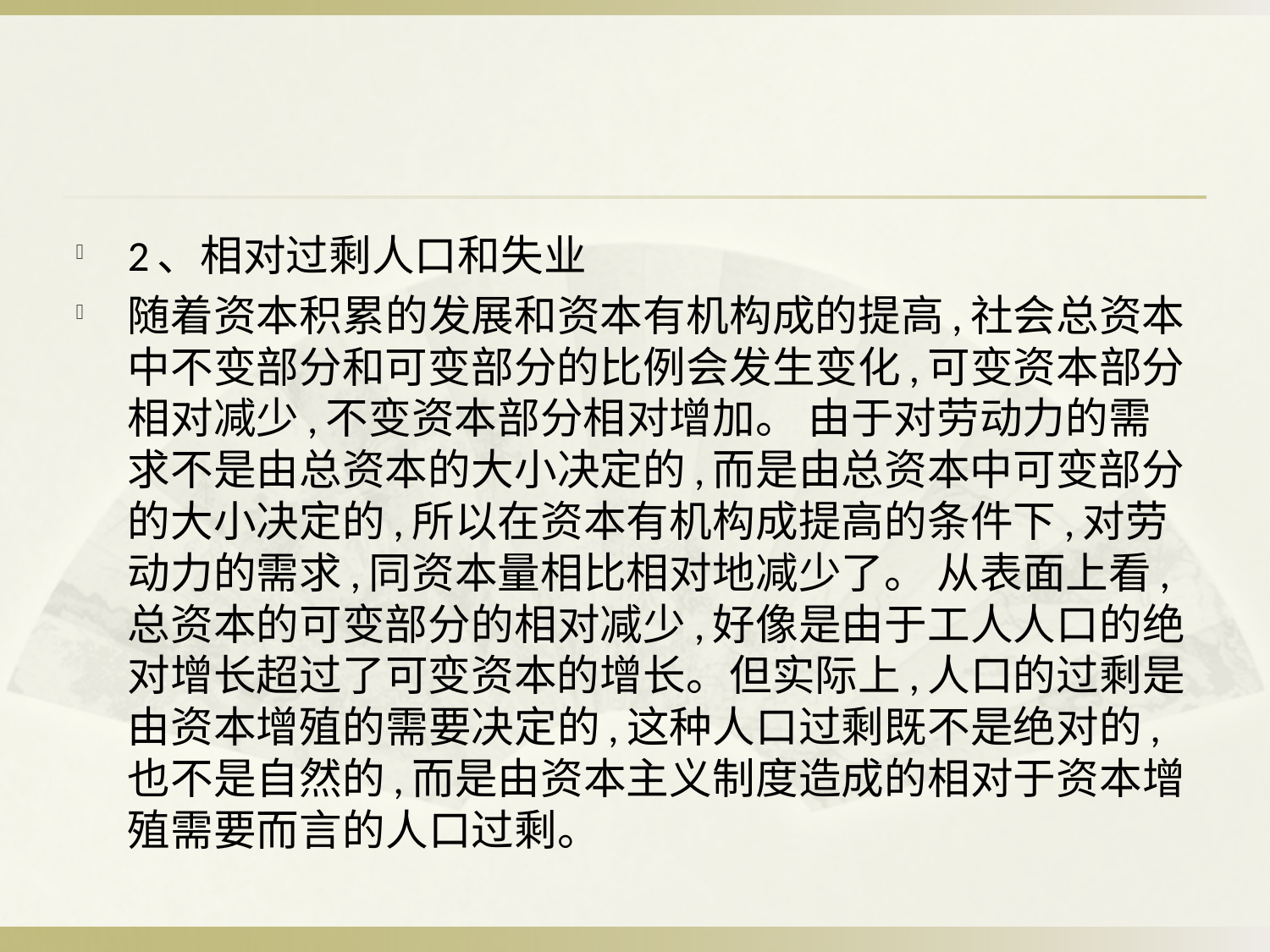

#
2、相对过剩人口和失业
随着资本积累的发展和资本有机构成的提高,社会总资本中不变部分和可变部分的比例会发生变化,可变资本部分相对减少,不变资本部分相对增加。 由于对劳动力的需求不是由总资本的大小决定的,而是由总资本中可变部分的大小决定的,所以在资本有机构成提高的条件下,对劳动力的需求,同资本量相比相对地减少了。 从表面上看,总资本的可变部分的相对减少,好像是由于工人人口的绝对增长超过了可变资本的增长。但实际上,人口的过剩是由资本增殖的需要决定的,这种人口过剩既不是绝对的,也不是自然的,而是由资本主义制度造成的相对于资本增殖需要而言的人口过剩。